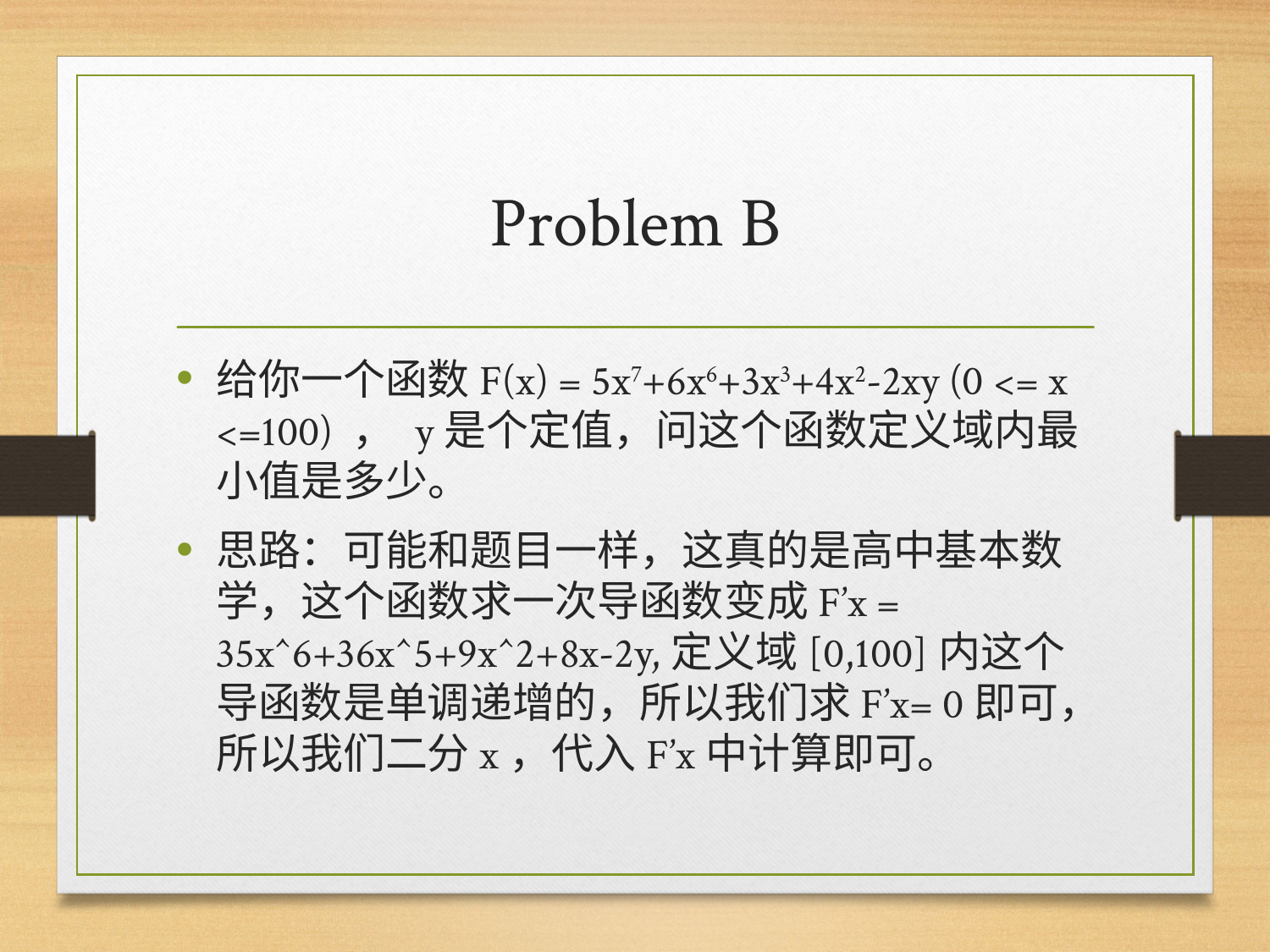

# Problem B
给你一个函数F(x) = 5x7+6x6+3x3+4x2-2xy (0 <= x <=100) ， y是个定值，问这个函数定义域内最小值是多少。
思路：可能和题目一样，这真的是高中基本数学，这个函数求一次导函数变成F’x = 35x^6+36x^5+9x^2+8x-2y,定义域[0,100]内这个导函数是单调递增的，所以我们求F’x= 0即可，所以我们二分x，代入F’x中计算即可。